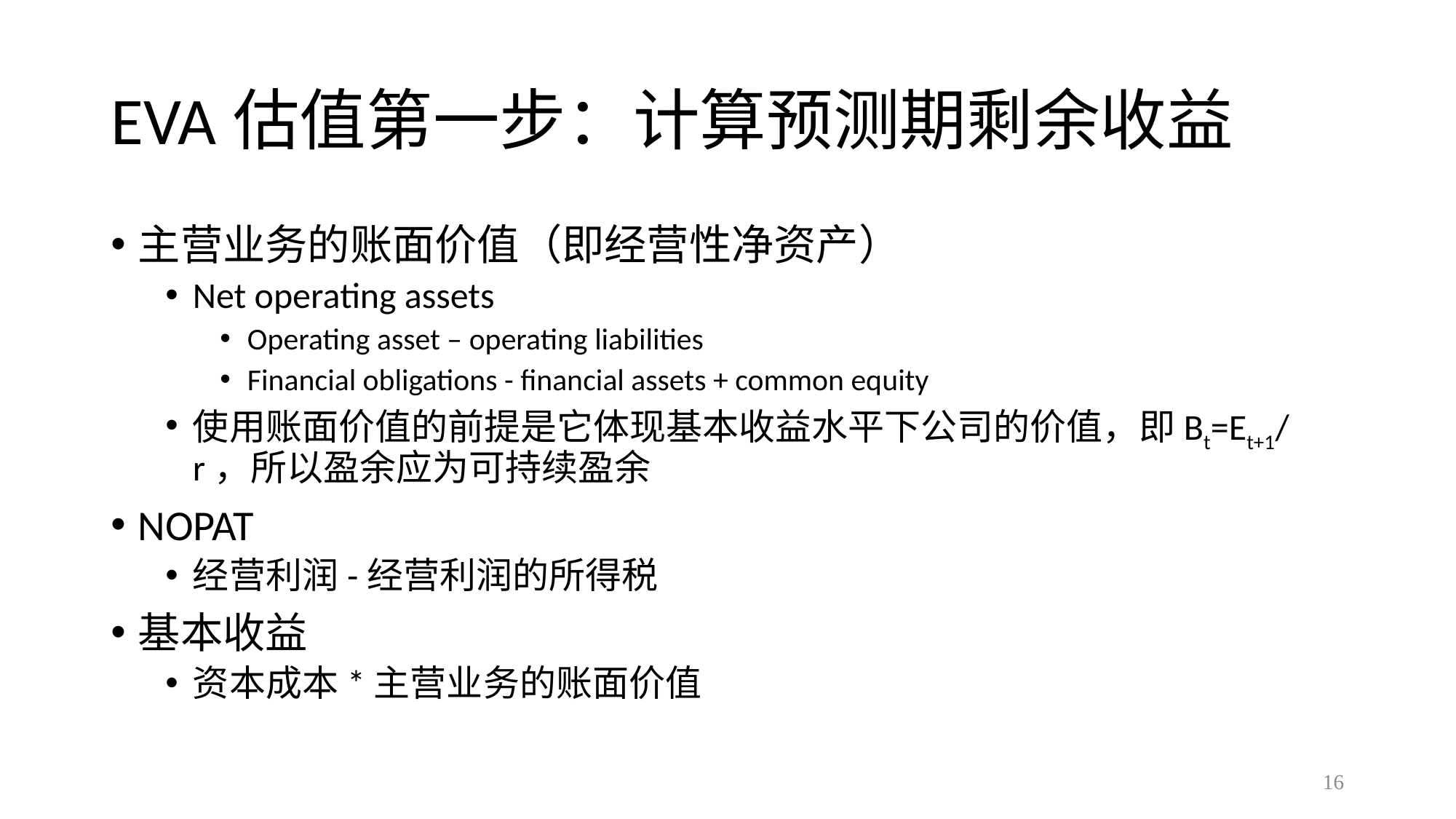

# EVA估值第一步：计算预测期剩余收益
主营业务的账面价值（即经营性净资产）
Net operating assets
Operating asset – operating liabilities
Financial obligations - financial assets + common equity
使用账面价值的前提是它体现基本收益水平下公司的价值，即Bt=Et+1/r，所以盈余应为可持续盈余
NOPAT
经营利润-经营利润的所得税
基本收益
资本成本*主营业务的账面价值
16